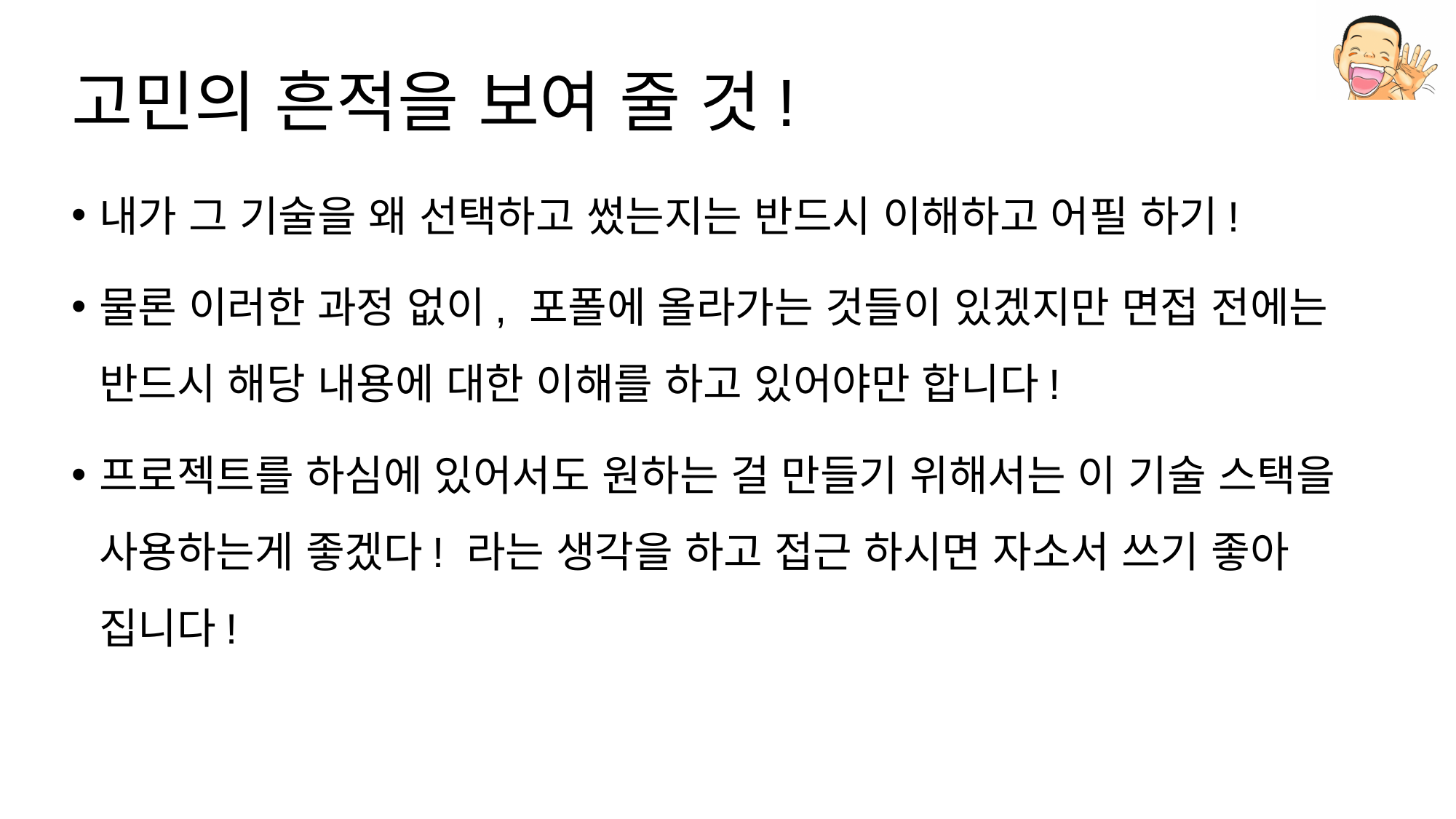

# 고민의 흔적을 보여 줄 것!
내가 그 기술을 왜 선택하고 썼는지는 반드시 이해하고 어필 하기!
물론 이러한 과정 없이, 포폴에 올라가는 것들이 있겠지만 면접 전에는 반드시 해당 내용에 대한 이해를 하고 있어야만 합니다!
프로젝트를 하심에 있어서도 원하는 걸 만들기 위해서는 이 기술 스택을 사용하는게 좋겠다! 라는 생각을 하고 접근 하시면 자소서 쓰기 좋아 집니다!